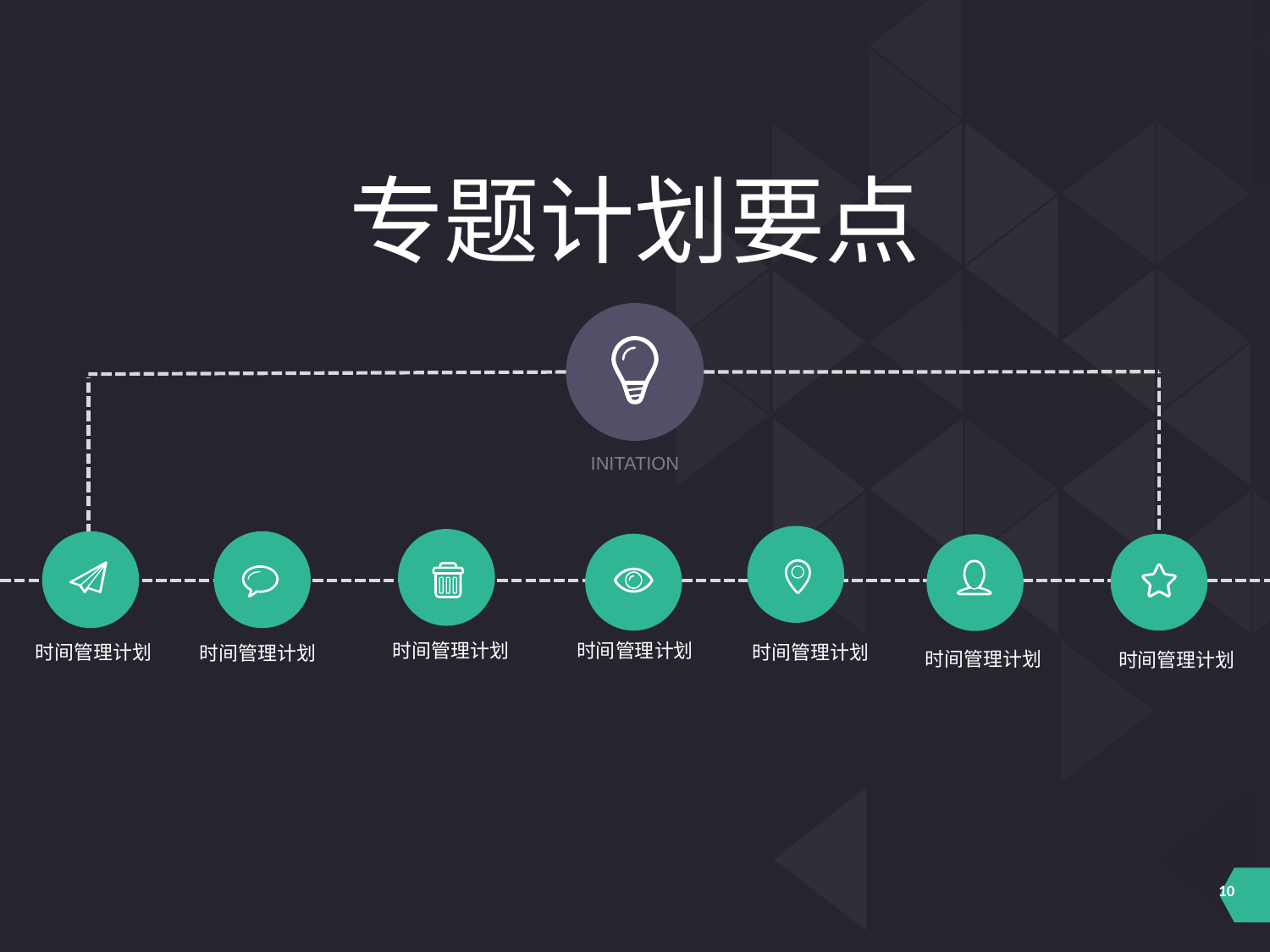

专题计划要点

INITATION

时间管理计划
时间管理计划
时间管理计划
时间管理计划
时间管理计划
时间管理计划
时间管理计划